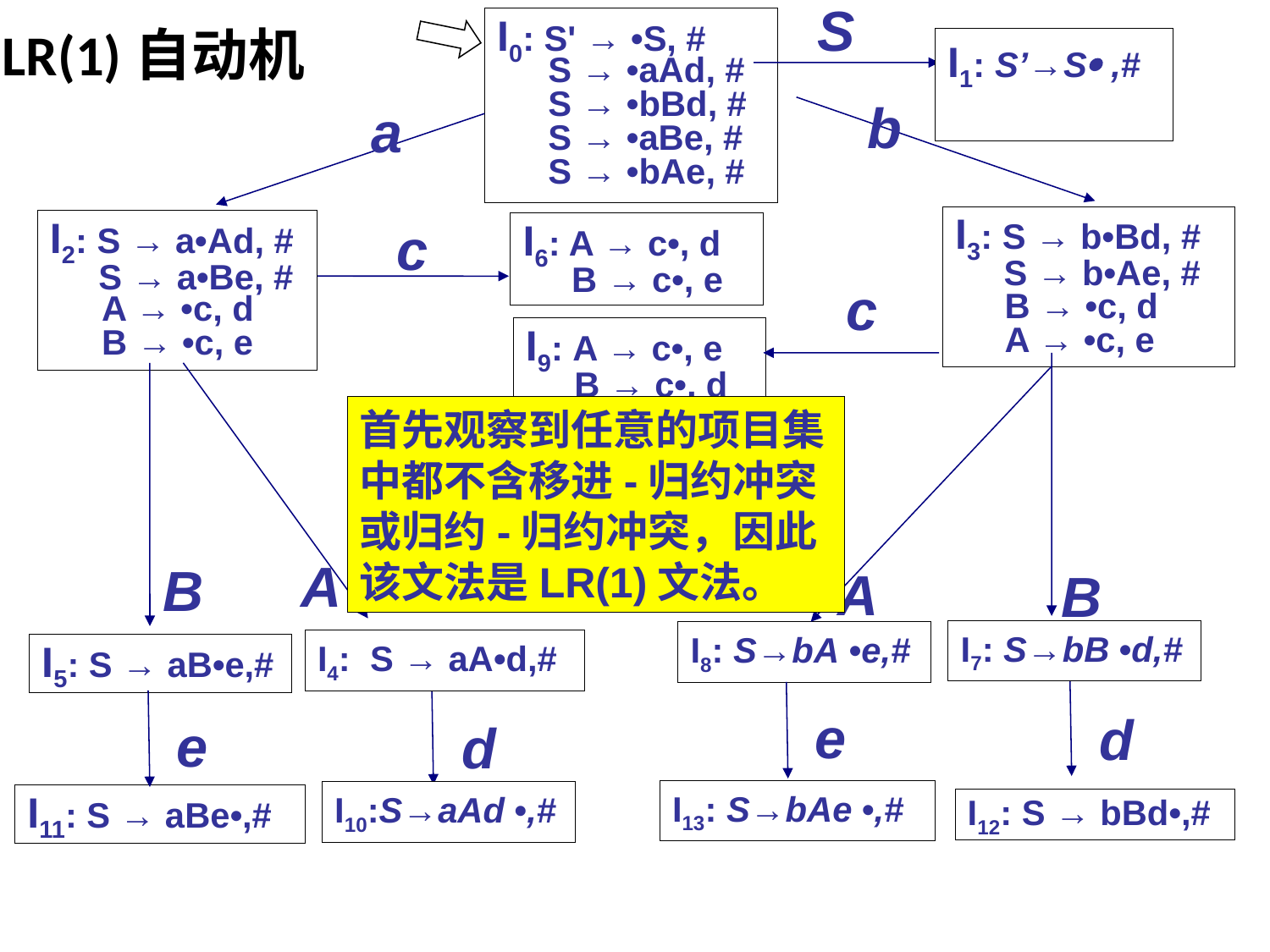

S
I0: S' → •S, #

LR(1)自动机
I1: S’→S• ,#
S → •aAd, #
S → •bBd, #
S → •aBe, #
S → •bAe, #

b
a

I3: S → b•Bd, #
     S → b•Ae, #

c
I2: S → a•Ad, #
     S → a•Be, #

I6: A → c•, d
     B → c•, e
c

B → •c, d
A → •c, e
A → •c, d
B → •c, e
I9: A → c•, e
     B → c•, d

首先观察到任意的项目集中都不含移进-归约冲突或归约-归约冲突，因此该文法是LR(1)文法。
A
B
A
B
I7: S→bB •d,#
I8: S→bA •e,#
I4:  S → aA•d,#
I5: S → aB•e,#

e
d
e
d
I13: S→bAe •,#
I10:S→aAd •,#
I11: S → aBe•,#
I12: S → bBd•,#